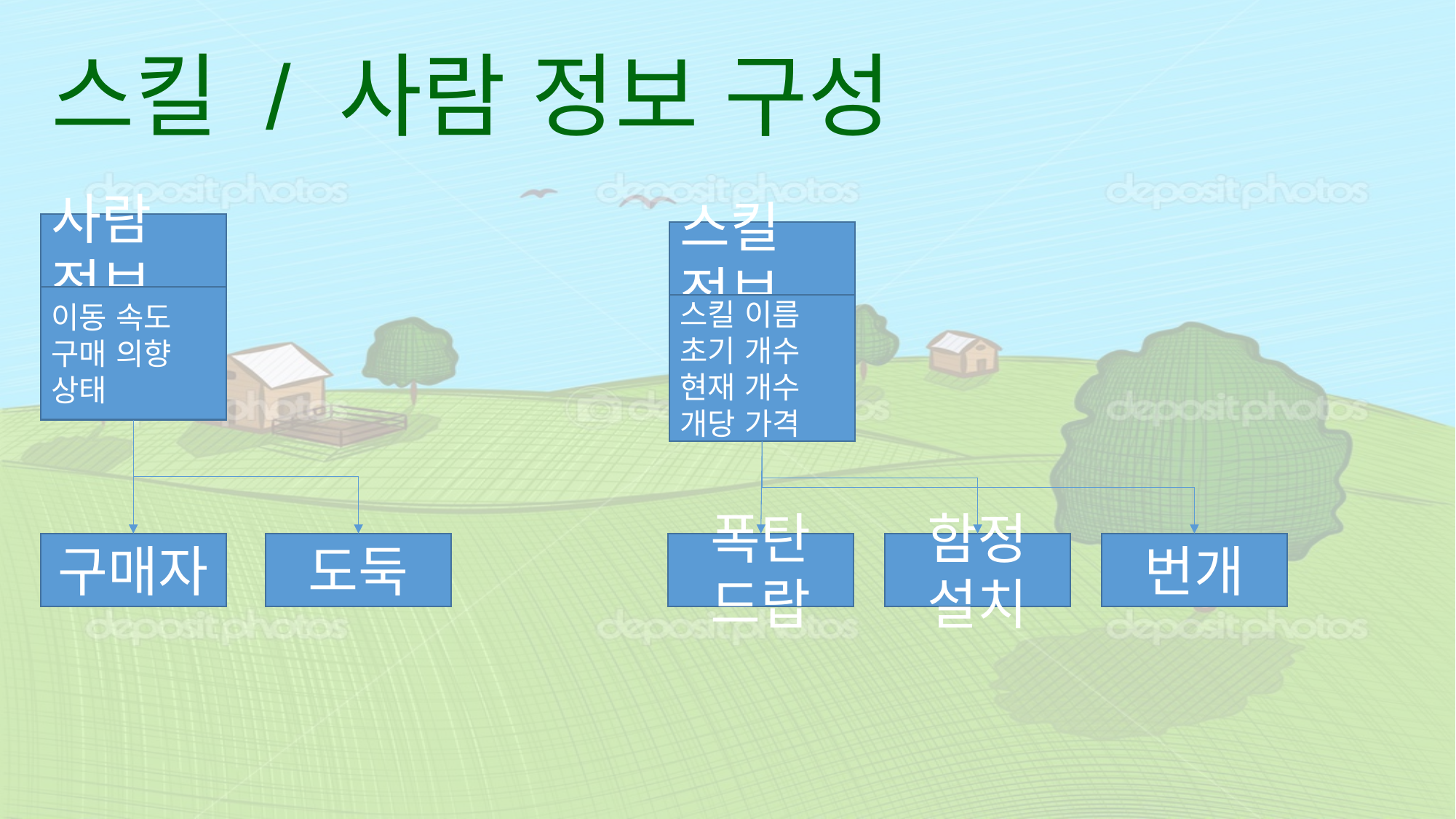

스킬 / 사람 정보 구성
사람 정보
스킬 정보
이동 속도
구매 의향
상태
스킬 이름
초기 개수
현재 개수
개당 가격
구매자
도둑
폭탄 드랍
함정 설치
번개